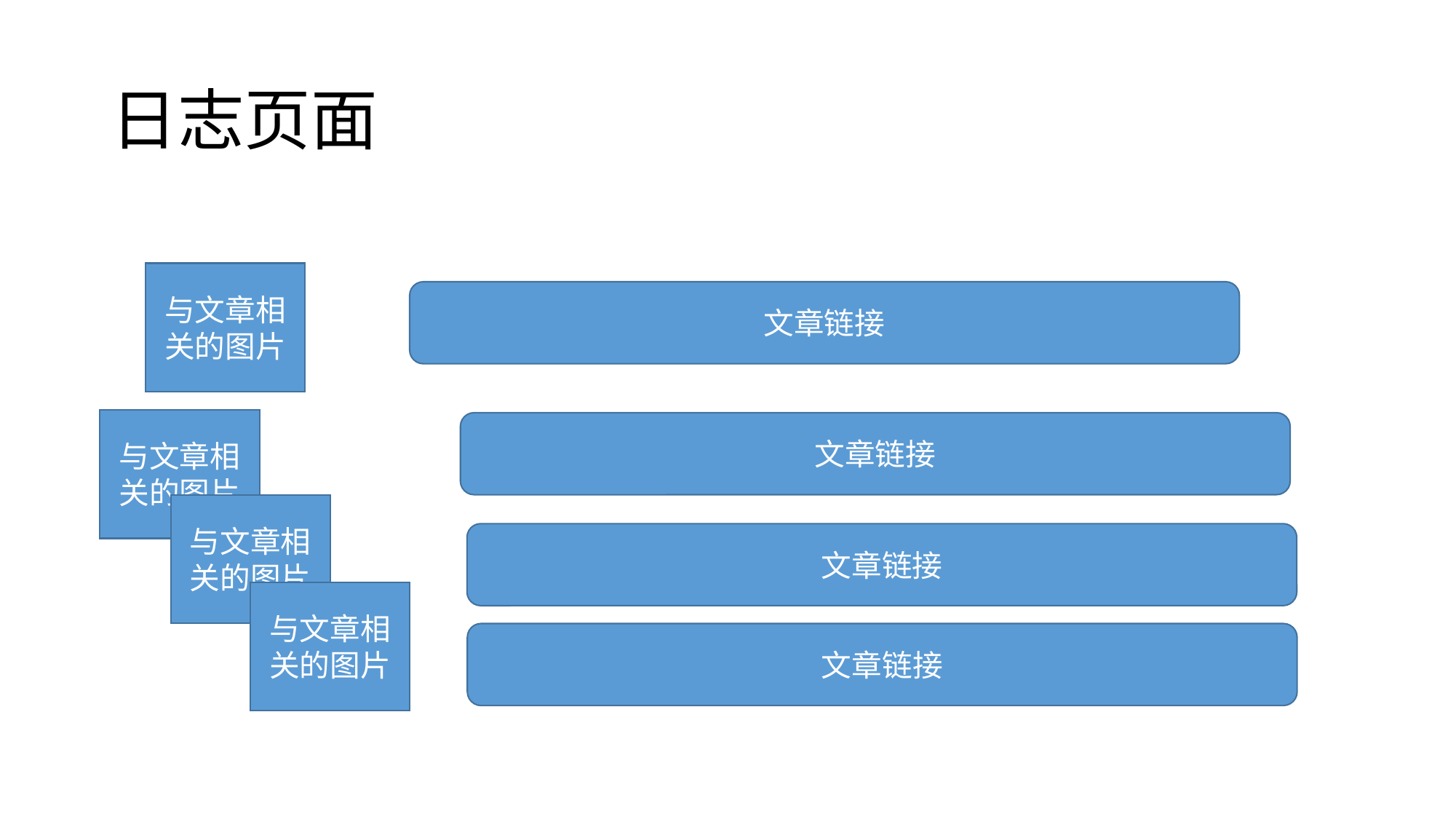

# 日志页面

与文章相关的图片
文章链接
与文章相关的图片
文章链接
与文章相关的图片
文章链接
与文章相关的图片
文章链接